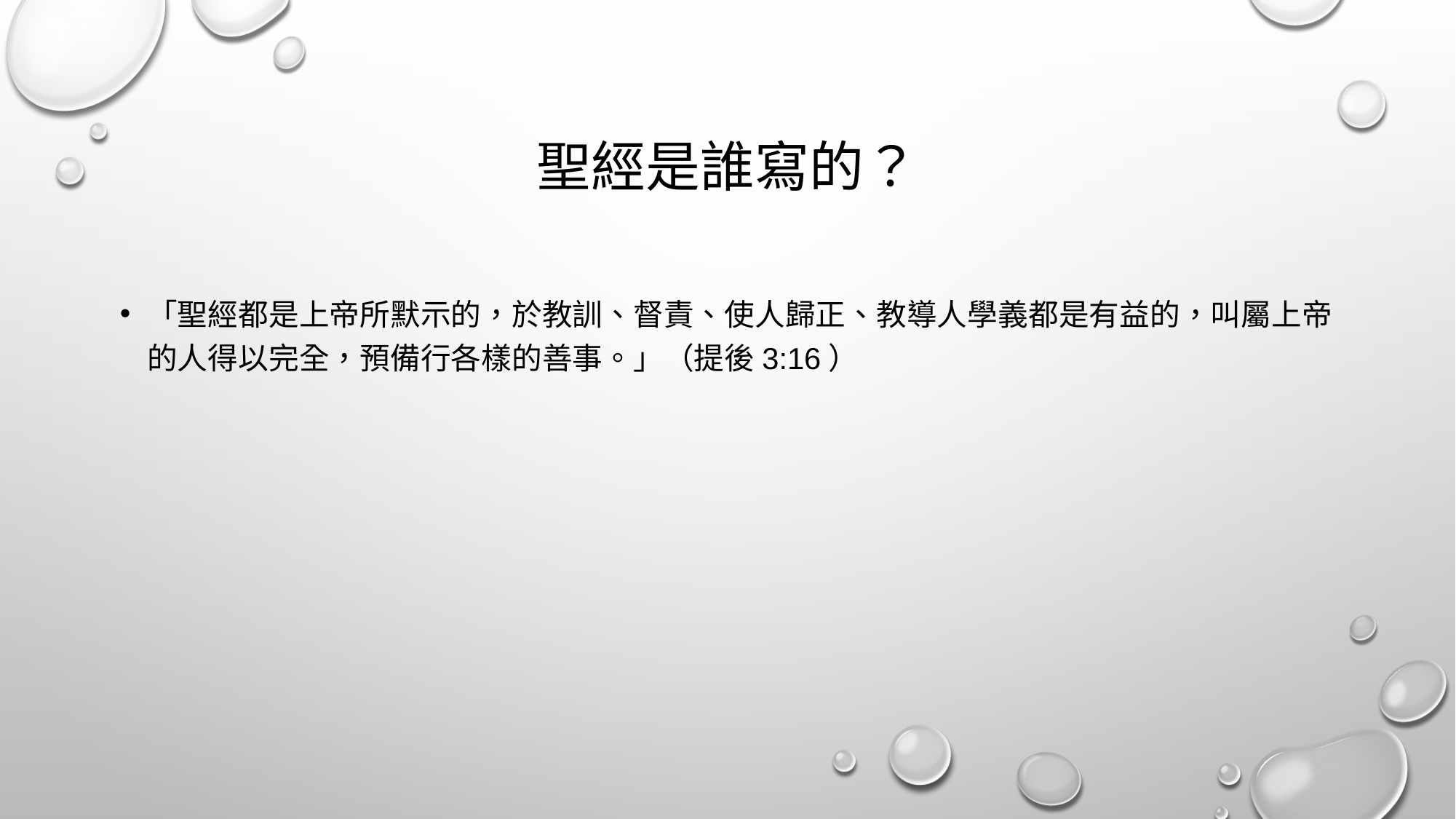

# 聖經是誰寫的？
「聖經都是上帝所默示的，於教訓、督責、使人歸正、教導人學義都是有益的，叫屬上帝的人得以完全，預備行各樣的善事。」（提後3:16）